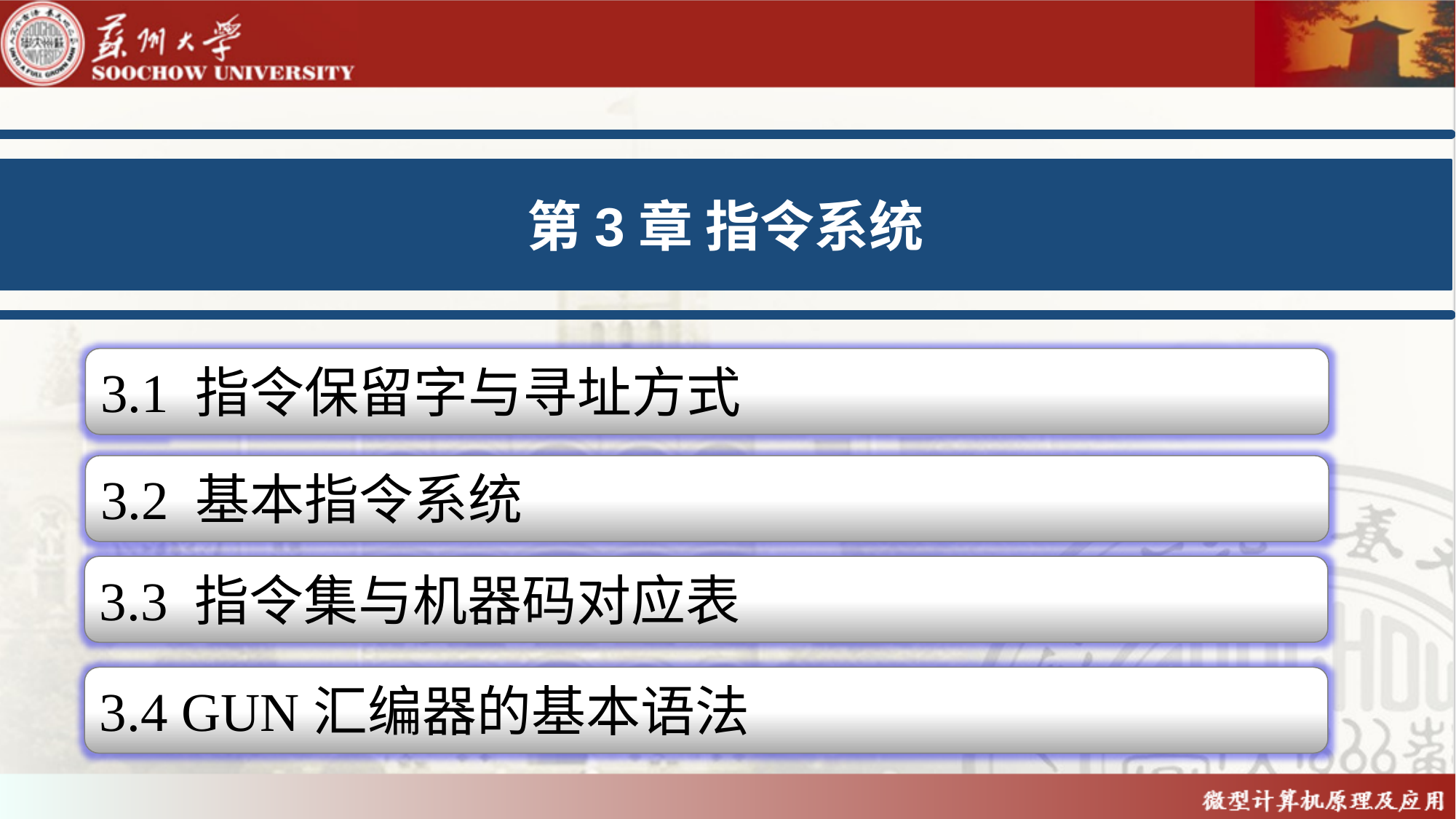

第3章 指令系统
3.1 指令保留字与寻址方式
3.2 基本指令系统
3.3 指令集与机器码对应表
3.4 GUN汇编器的基本语法